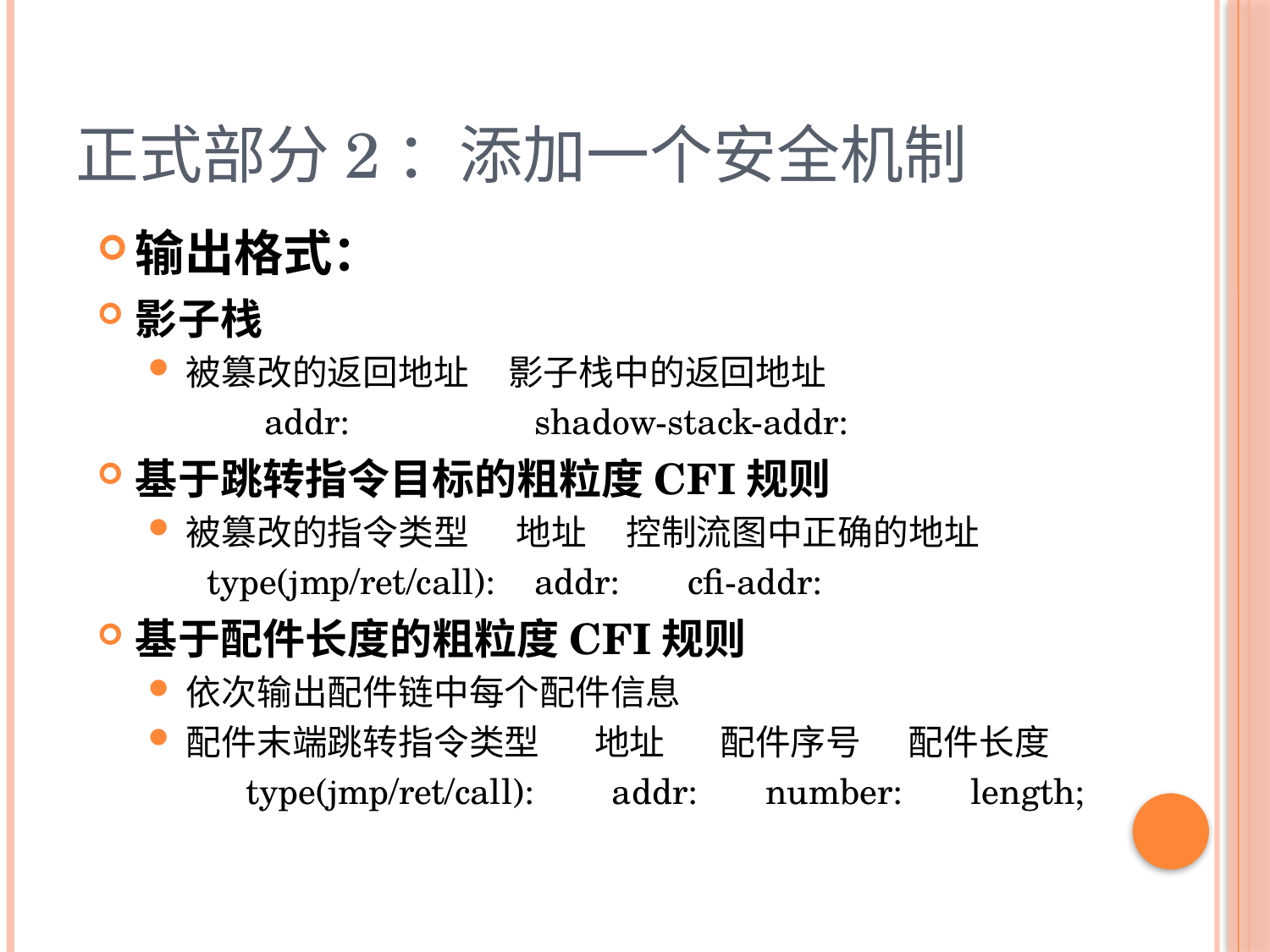

# 正式部分2：添加一个安全机制
输出格式：
影子栈
被篡改的返回地址     影子栈中的返回地址
	        addr:                   shadow-stack-addr:
基于跳转指令目标的粗粒度CFI规则
被篡改的指令类型      地址     控制流图中正确的地址
      type(jmp/ret/call):    addr:       cfi-addr:
基于配件长度的粗粒度CFI规则
依次输出配件链中每个配件信息
配件末端跳转指令类型       地址       配件序号      配件长度
          type(jmp/ret/call):        addr:       number:       length;